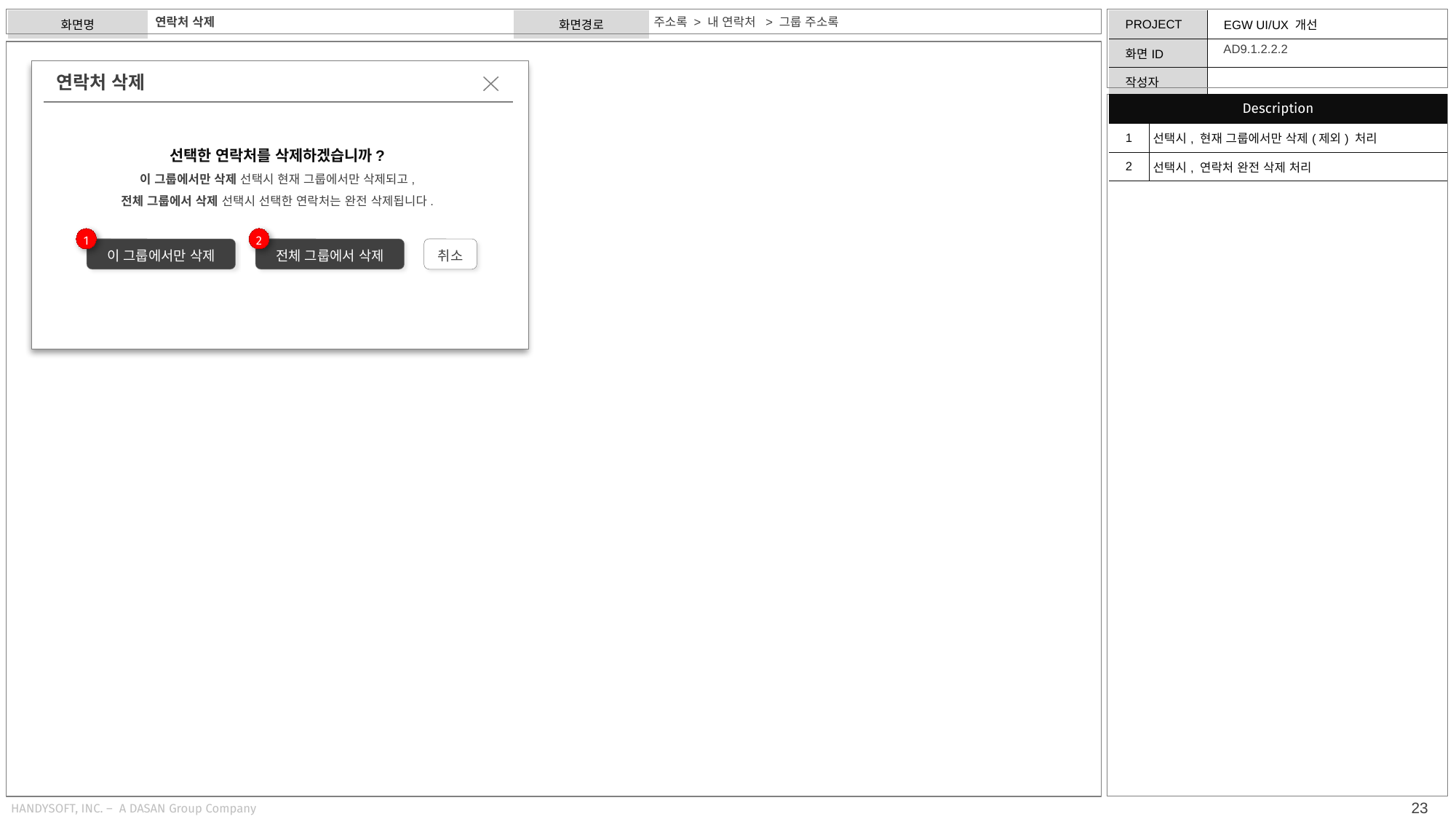

주소록 > 내 연락처  > 그룹 주소록
연락처 삭제
AD9.1.2.2.2

연락처 삭제

| Description |  |
| --- | --- |
| 1 | 선택시, 현재 그룹에서만 삭제(제외) 처리 |
| 2 | 선택시, 연락처 완전 삭제 처리 |
선택한 연락처를 삭제하겠습니까?
이 그룹에서만 삭제 선택시 현재 그룹에서만 삭제되고,
전체 그룹에서 삭제 선택시 선택한 연락처는 완전 삭제됩니다.
1
2
이 그룹에서만 삭제
전체 그룹에서 삭제
취소